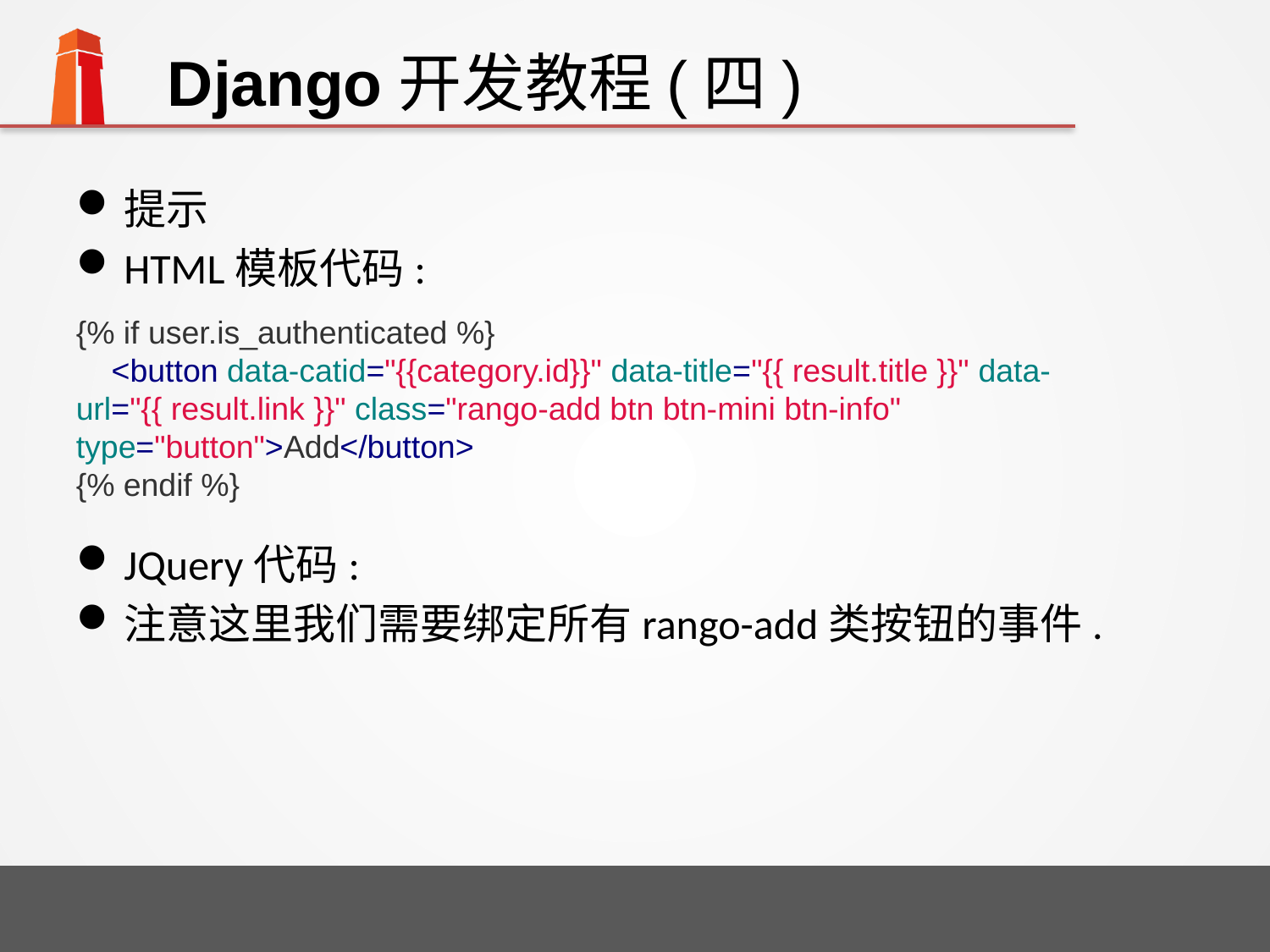

# Django开发教程(四)
提示
HTML模板代码:

JQuery代码:
注意这里我们需要绑定所有rango-add类按钮的事件.
{% if user.is_authenticated %}
    <button data-catid="{{category.id}}" data-title="{{ result.title }}" data-url="{{ result.link }}" class="rango-add btn btn-mini btn-info" type="button">Add</button>
{% endif %}